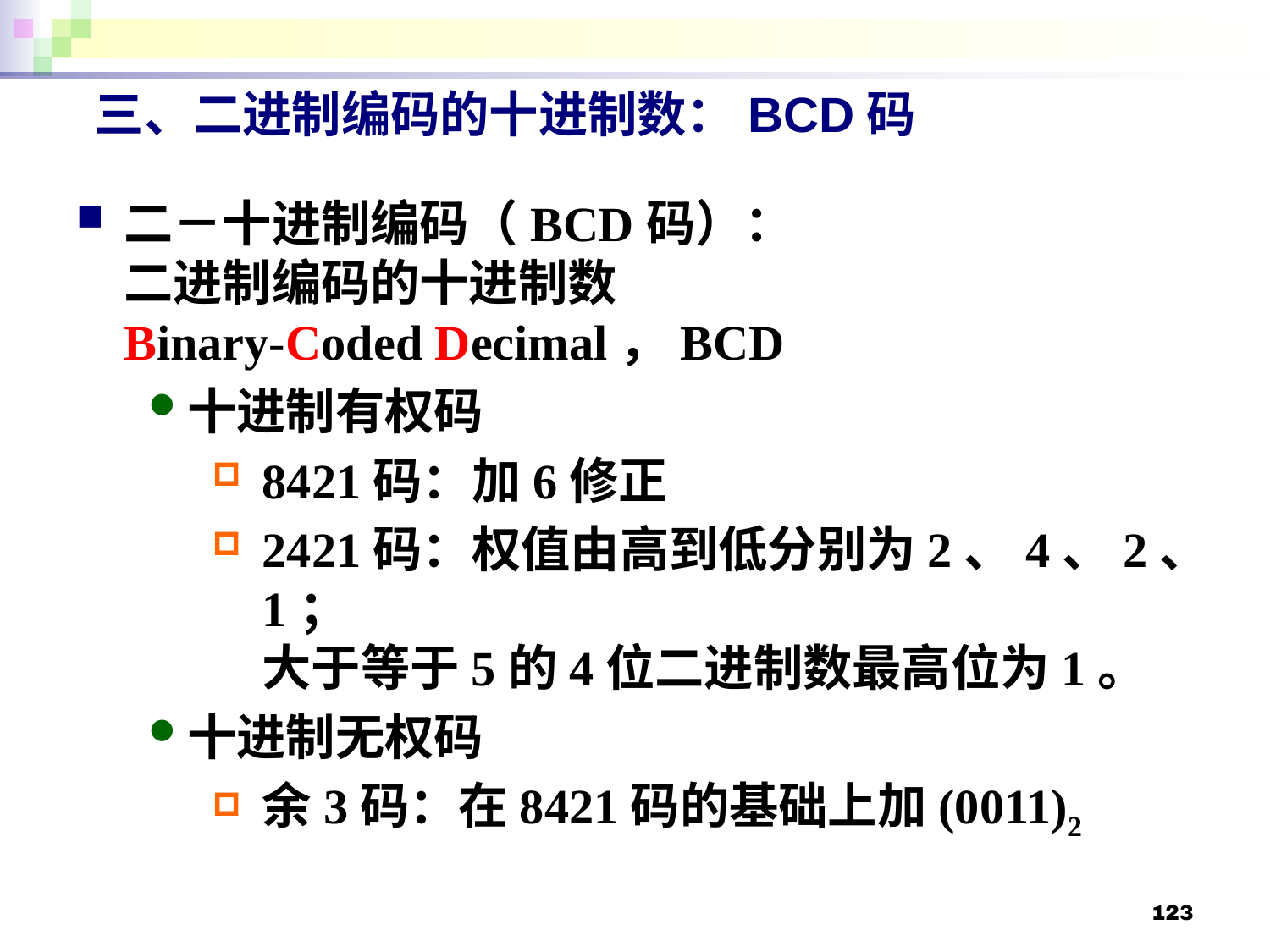

# 三、二进制编码的十进制数：BCD码
二－十进制编码（BCD码）：
二进制编码的十进制数
Binary-Coded Decimal，BCD
十进制有权码
8421码：加6修正
2421码：权值由高到低分别为2、4、2、1；
大于等于5的4位二进制数最高位为1。
十进制无权码
余3码：在8421码的基础上加(0011)2
123